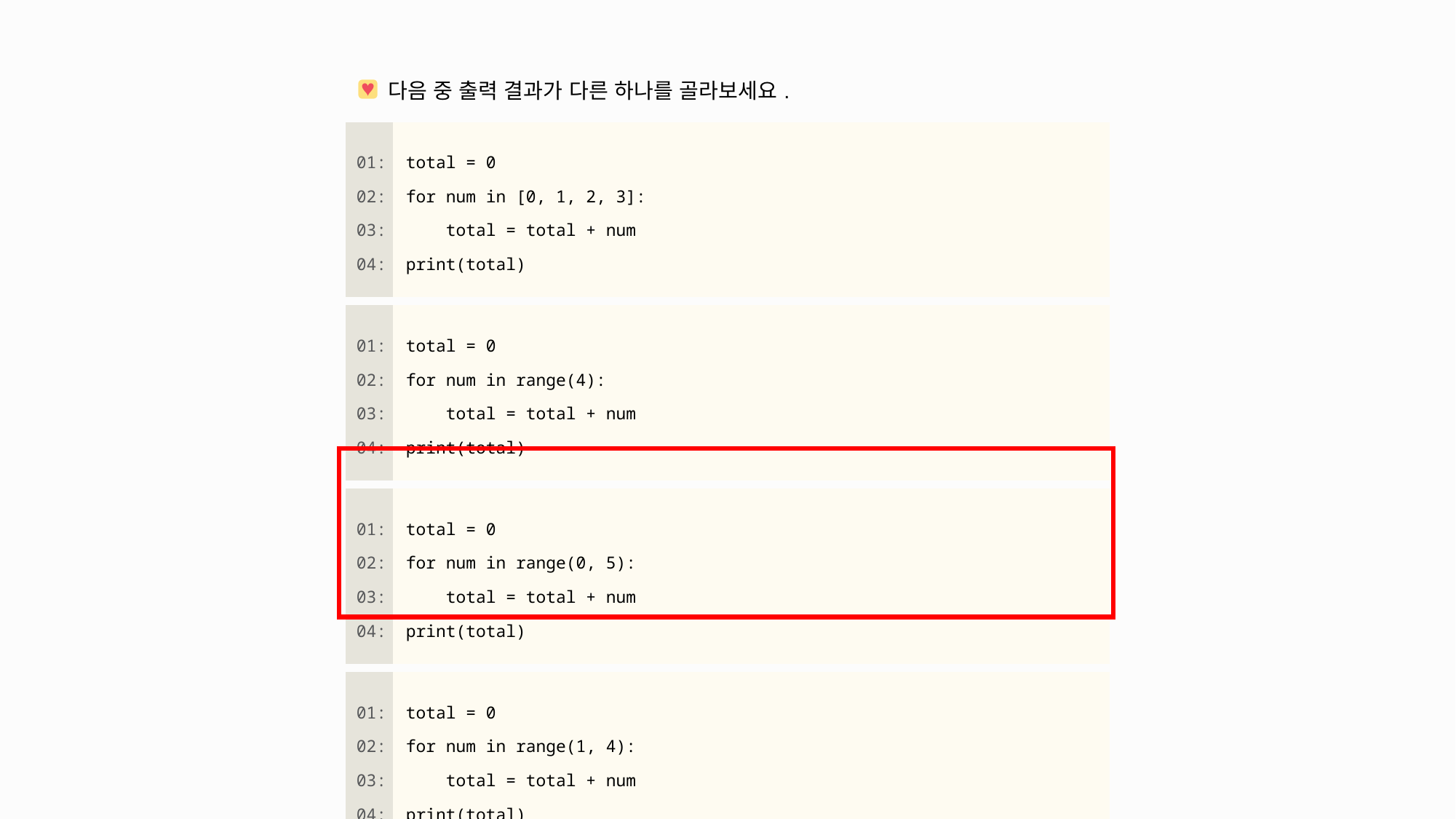

| 다음 중 출력 결과가 다른 하나를 골라보세요. |  |
| --- | --- |
| 01: 02: 03: 04: | total = 0 for num in [0, 1, 2, 3]: total = total + num print(total) |
|  |  |
| 01: 02: 03: 04: | total = 0 for num in range(4): total = total + num print(total) |
|  |  |
| 01: 02: 03: 04: | total = 0 for num in range(0, 5): total = total + num print(total) |
|  |  |
| 01: 02: 03: 04: | total = 0 for num in range(1, 4): total = total + num print(total) |